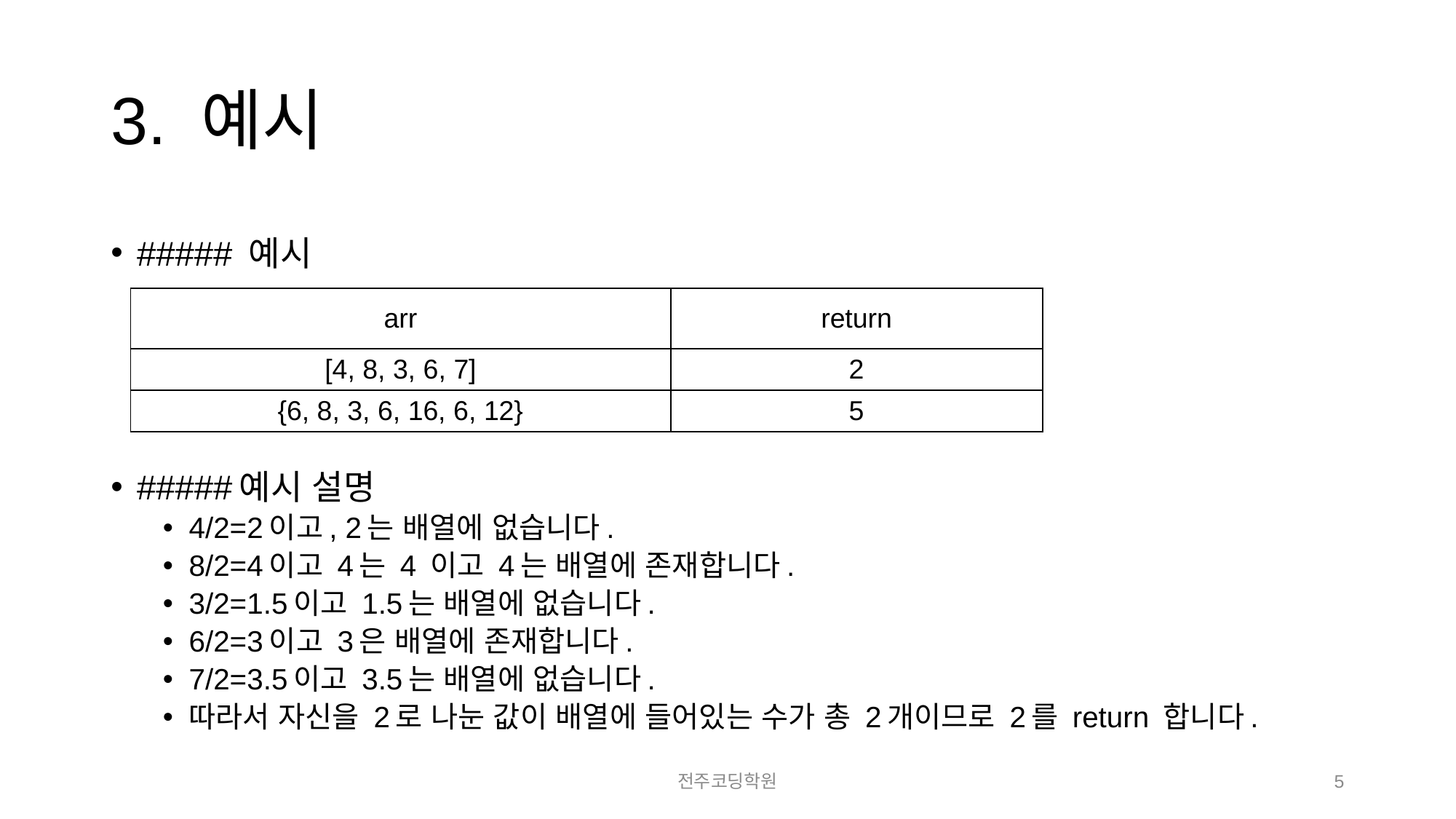

# 3. 예시
##### 예시

#####예시 설명
4/2=2이고, 2는 배열에 없습니다.
8/2=4이고 4는 4 이고 4는 배열에 존재합니다.
3/2=1.5이고 1.5는 배열에 없습니다.
6/2=3이고 3은 배열에 존재합니다.
7/2=3.5이고 3.5는 배열에 없습니다.
따라서 자신을 2로 나눈 값이 배열에 들어있는 수가 총 2개이므로 2를 return 합니다.

| arr | return |
| --- | --- |
| [4, 8, 3, 6, 7] | 2 |
| {6, 8, 3, 6, 16, 6, 12} | 5 |
전주코딩학원
5